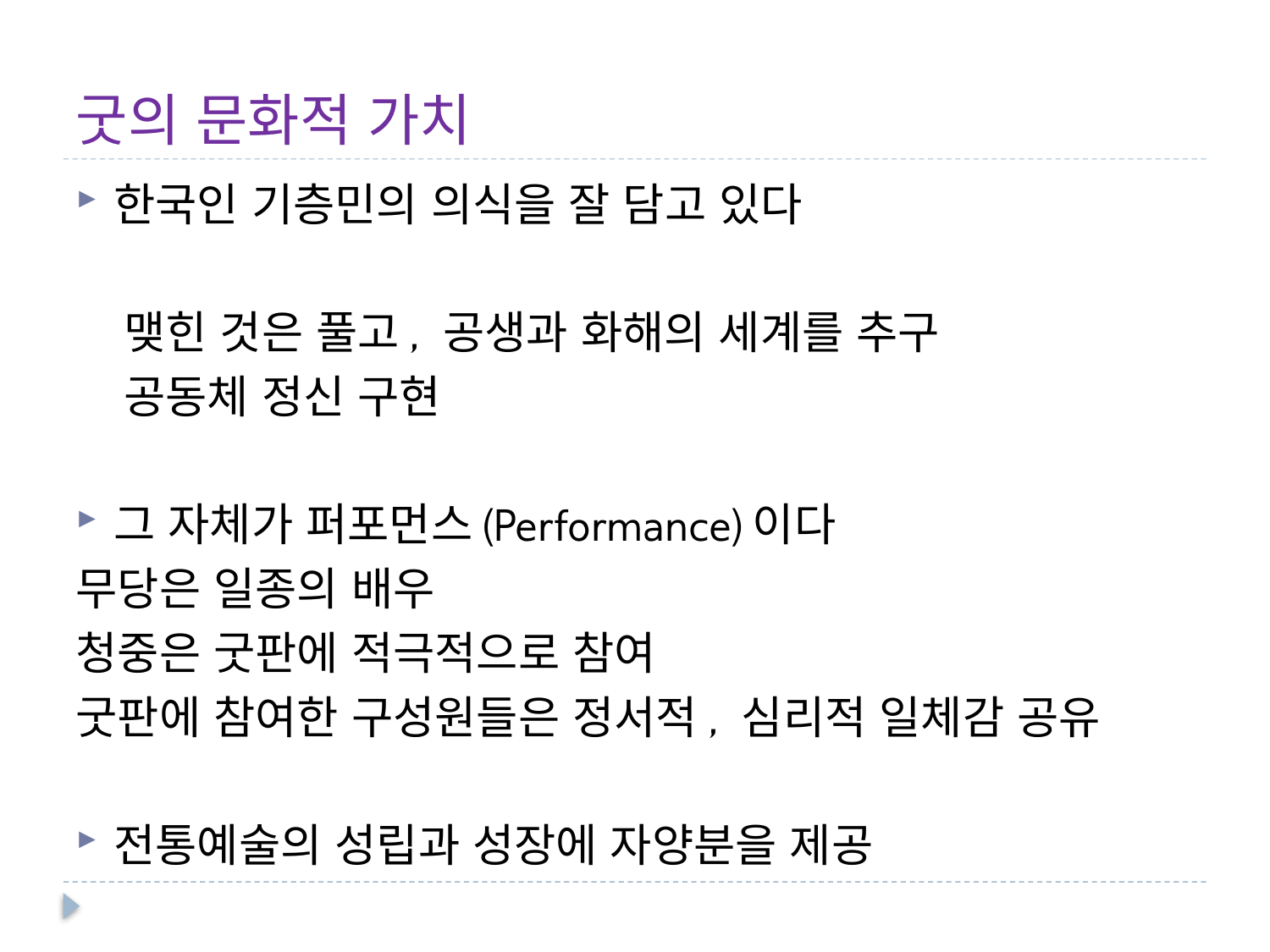

# 굿의 문화적 가치
한국인 기층민의 의식을 잘 담고 있다

   맺힌 것은 풀고, 공생과 화해의 세계를 추구
   공동체 정신 구현

그 자체가 퍼포먼스(Performance)이다
무당은 일종의 배우
청중은 굿판에 적극적으로 참여
굿판에 참여한 구성원들은 정서적, 심리적 일체감 공유

전통예술의 성립과 성장에 자양분을 제공